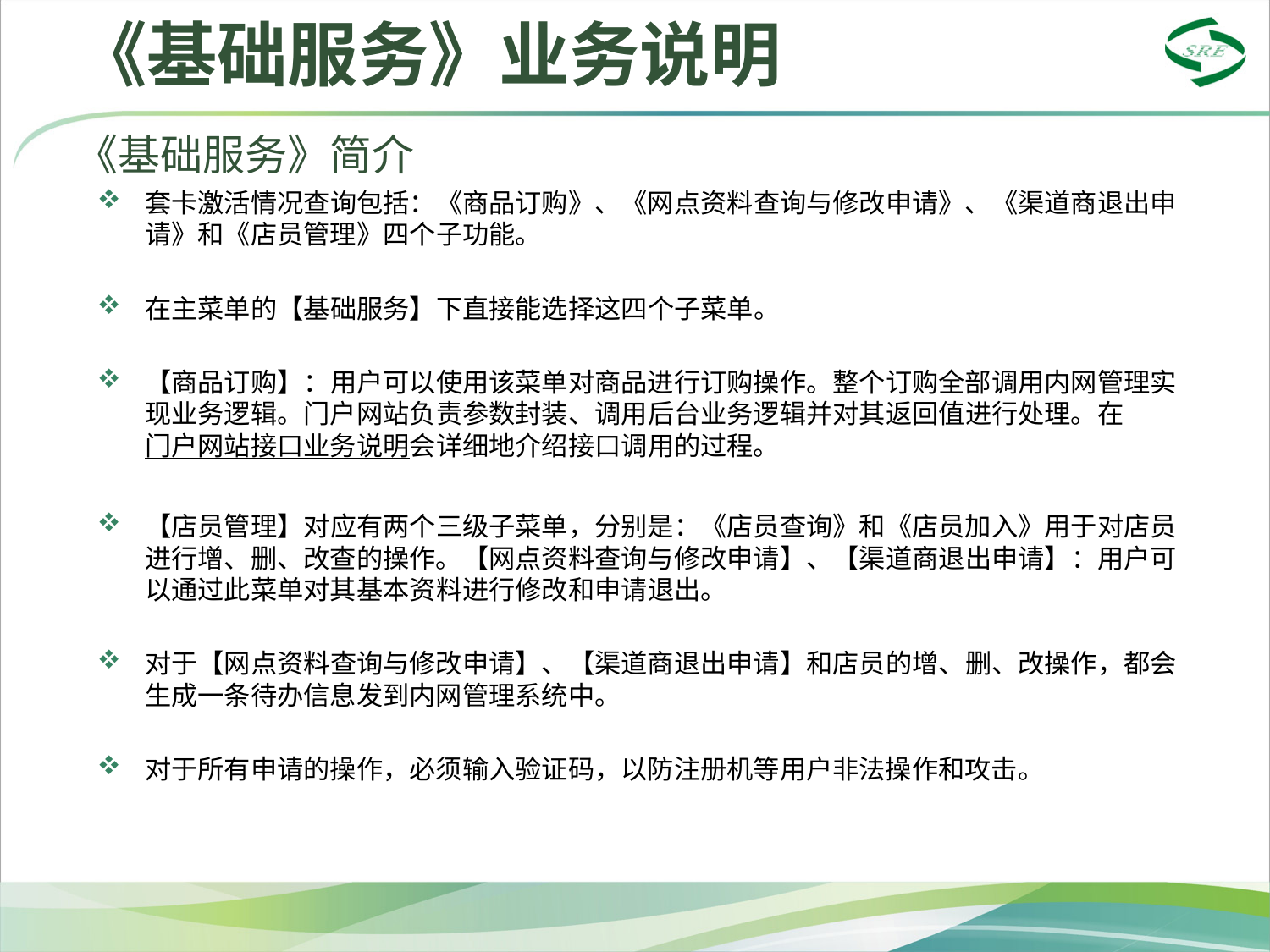

# 《基础服务》业务说明
《基础服务》简介
套卡激活情况查询包括：《商品订购》、《网点资料查询与修改申请》、《渠道商退出申请》和《店员管理》四个子功能。

在主菜单的【基础服务】下直接能选择这四个子菜单。

【商品订购】：用户可以使用该菜单对商品进行订购操作。整个订购全部调用内网管理实现业务逻辑。门户网站负责参数封装、调用后台业务逻辑并对其返回值进行处理。在门户网站接口业务说明会详细地介绍接口调用的过程。

【店员管理】对应有两个三级子菜单，分别是：《店员查询》和《店员加入》用于对店员进行增、删、改查的操作。【网点资料查询与修改申请】、【渠道商退出申请】：用户可以通过此菜单对其基本资料进行修改和申请退出。

对于【网点资料查询与修改申请】、【渠道商退出申请】和店员的增、删、改操作，都会生成一条待办信息发到内网管理系统中。

对于所有申请的操作，必须输入验证码，以防注册机等用户非法操作和攻击。